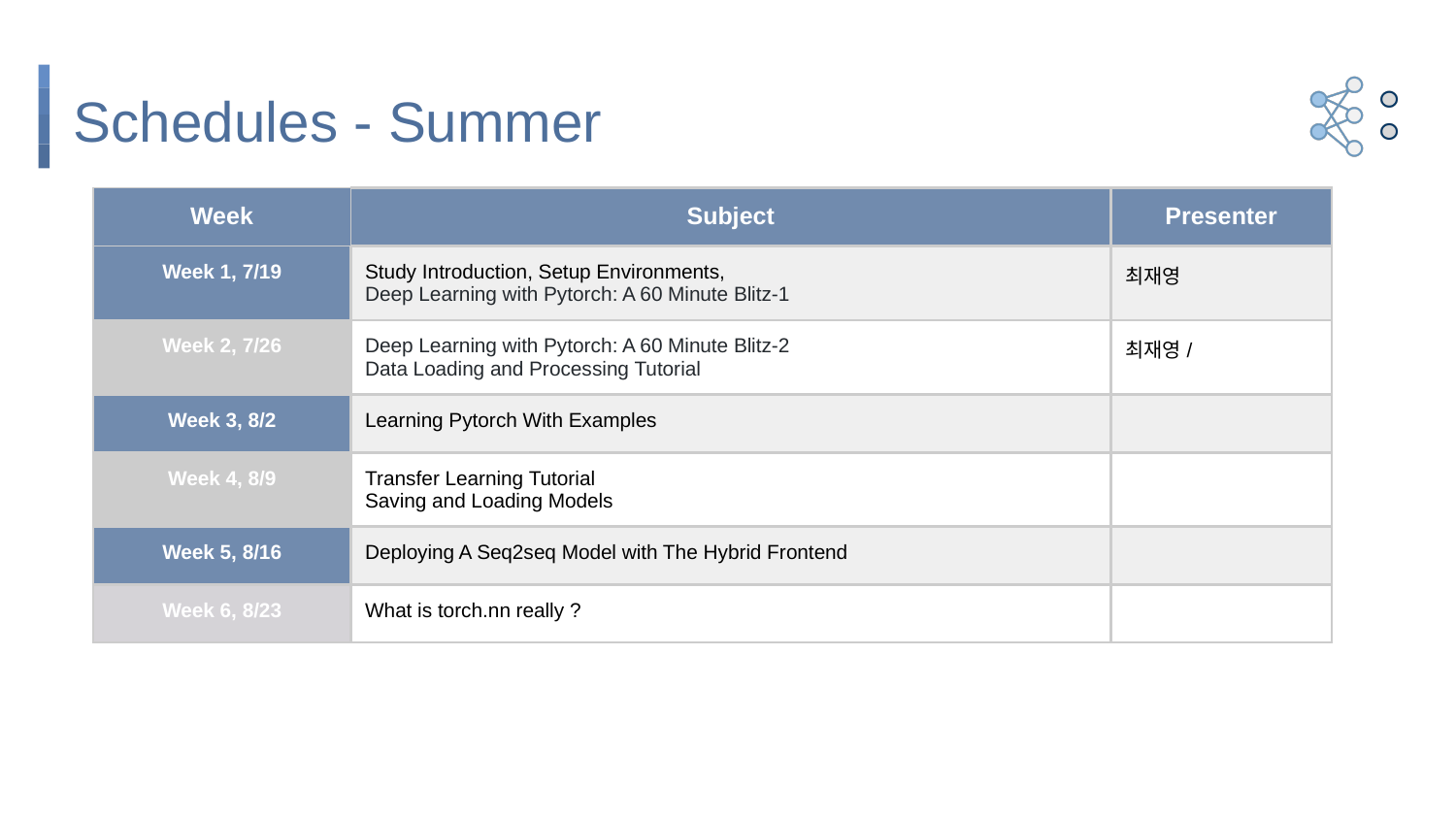

# Schedules - Summer
| Week | Subject | Presenter |
| --- | --- | --- |
| Week 1, 7/19 | Study Introduction, Setup Environments, Deep Learning with Pytorch: A 60 Minute Blitz-1 | 최재영 |
| Week 2, 7/26 | Deep Learning with Pytorch: A 60 Minute Blitz-2 Data Loading and Processing Tutorial | 최재영/ |
| Week 3, 8/2 | Learning Pytorch With Examples |  |
| Week 4, 8/9 | Transfer Learning Tutorial Saving and Loading Models |  |
| Week 5, 8/16 | Deploying A Seq2seq Model with The Hybrid Frontend |  |
| Week 6, 8/23 | What is torch.nn really ? |  |